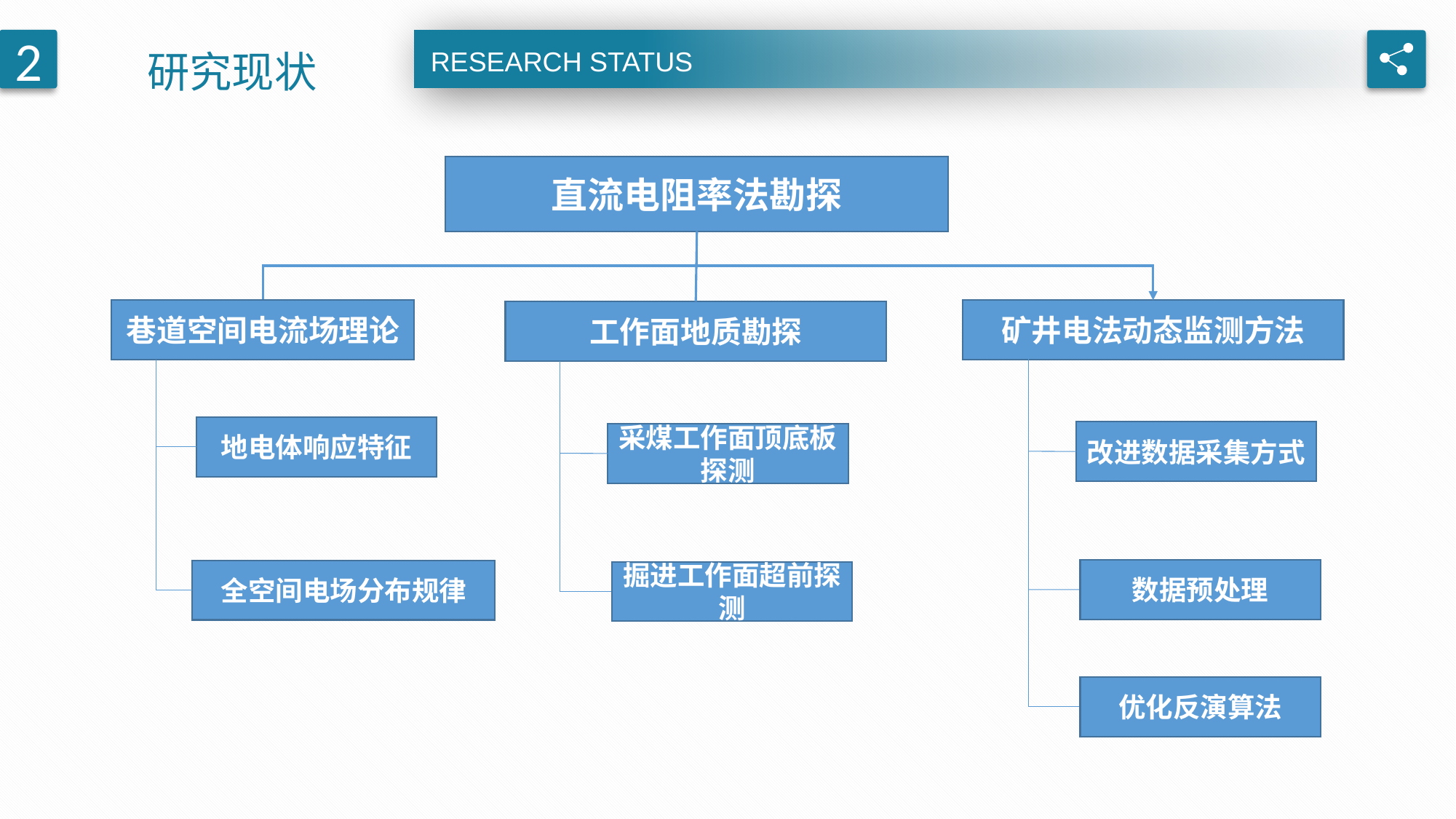

研究现状
2

RESEARCH STATUS

直流电阻率法勘探
矿井电法动态监测方法
巷道空间电流场理论
工作面地质勘探
地电体响应特征
改进数据采集方式
采煤工作面顶底板探测
数据预处理
全空间电场分布规律
掘进工作面超前探测
优化反演算法